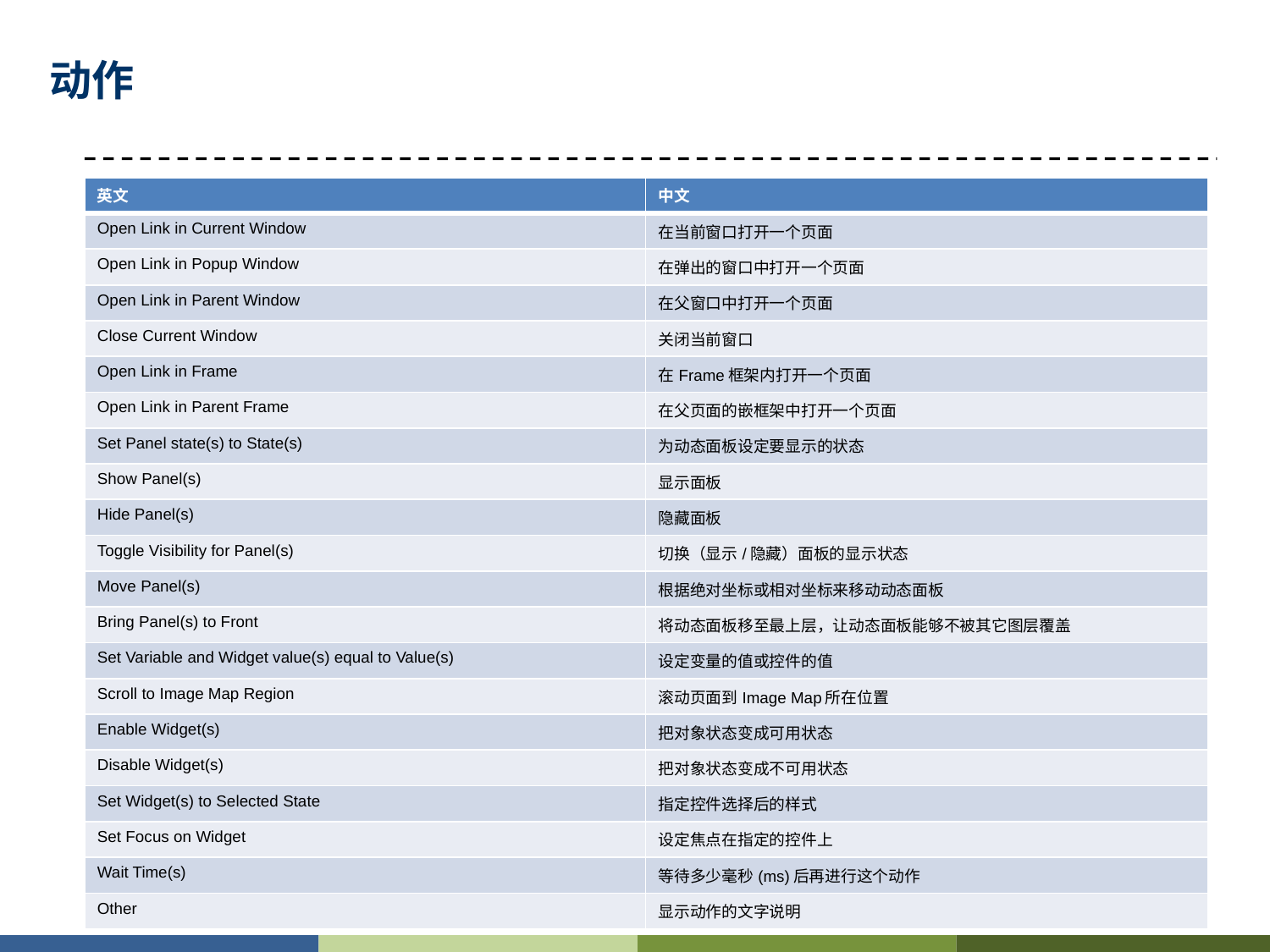

# 动作
| 英文 | 中文 |
| --- | --- |
| Open Link in Current Window | 在当前窗口打开一个页面 |
| Open Link in Popup Window | 在弹出的窗口中打开一个页面 |
| Open Link in Parent Window | 在父窗口中打开一个页面 |
| Close Current Window | 关闭当前窗口 |
| Open Link in Frame | 在Frame框架内打开一个页面 |
| Open Link in Parent Frame | 在父页面的嵌框架中打开一个页面 |
| Set Panel state(s) to State(s) | 为动态面板设定要显示的状态 |
| Show Panel(s) | 显示面板 |
| Hide Panel(s) | 隐藏面板 |
| Toggle Visibility for Panel(s) | 切换（显示/隐藏）面板的显示状态 |
| Move Panel(s) | 根据绝对坐标或相对坐标来移动动态面板 |
| Bring Panel(s) to Front | 将动态面板移至最上层，让动态面板能够不被其它图层覆盖 |
| Set Variable and Widget value(s) equal to Value(s) | 设定变量的值或控件的值 |
| Scroll to Image Map Region | 滚动页面到Image Map所在位置 |
| Enable Widget(s) | 把对象状态变成可用状态 |
| Disable Widget(s) | 把对象状态变成不可用状态 |
| Set Widget(s) to Selected State | 指定控件选择后的样式 |
| Set Focus on Widget | 设定焦点在指定的控件上 |
| Wait Time(s) | 等待多少毫秒(ms)后再进行这个动作 |
| Other | 显示动作的文字说明 |